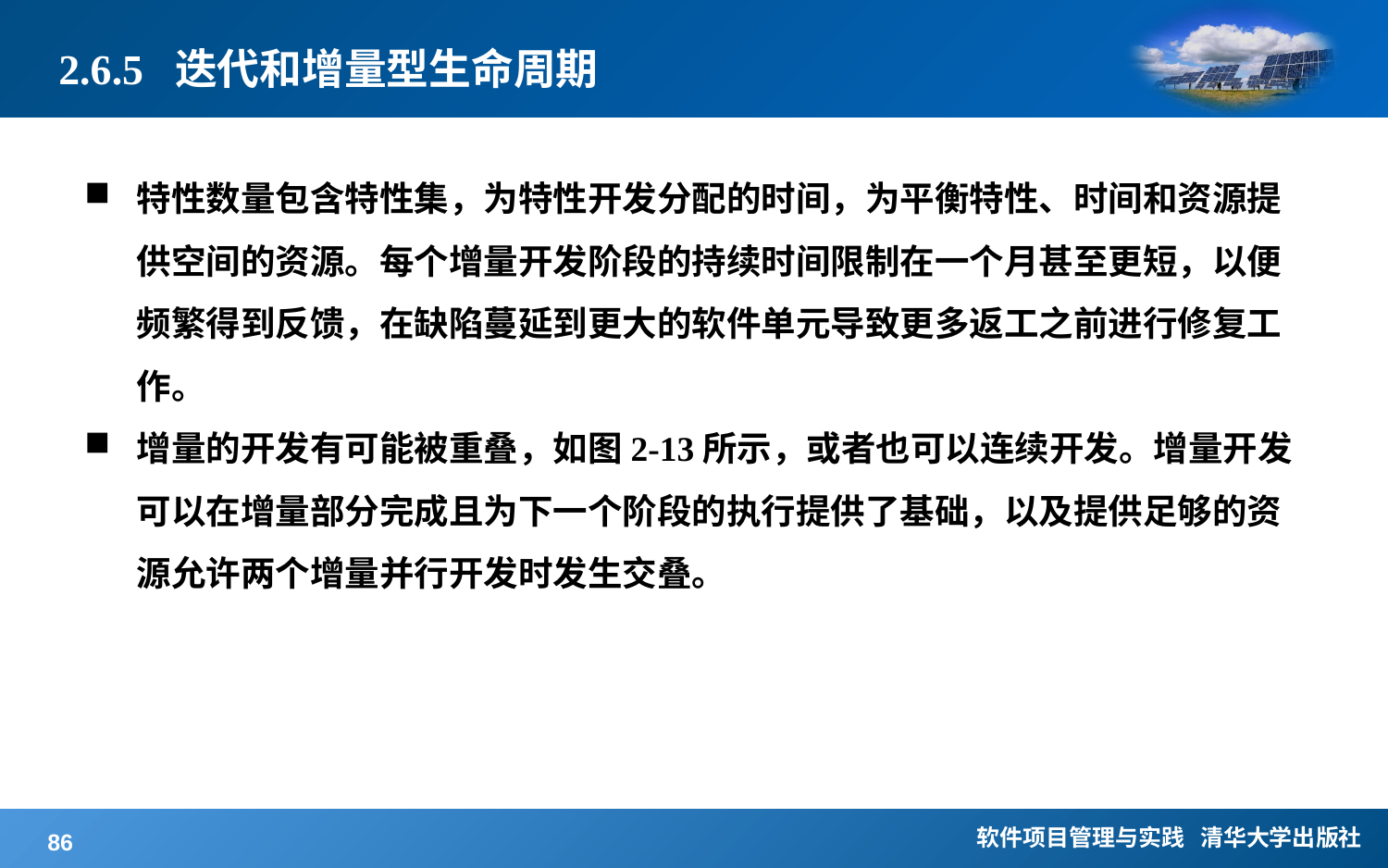

# 2.6.5  迭代和增量型生命周期
特性数量包含特性集，为特性开发分配的时间，为平衡特性、时间和资源提供空间的资源。每个增量开发阶段的持续时间限制在一个月甚至更短，以便频繁得到反馈，在缺陷蔓延到更大的软件单元导致更多返工之前进行修复工作。
增量的开发有可能被重叠，如图2-13所示，或者也可以连续开发。增量开发可以在增量部分完成且为下一个阶段的执行提供了基础，以及提供足够的资源允许两个增量并行开发时发生交叠。